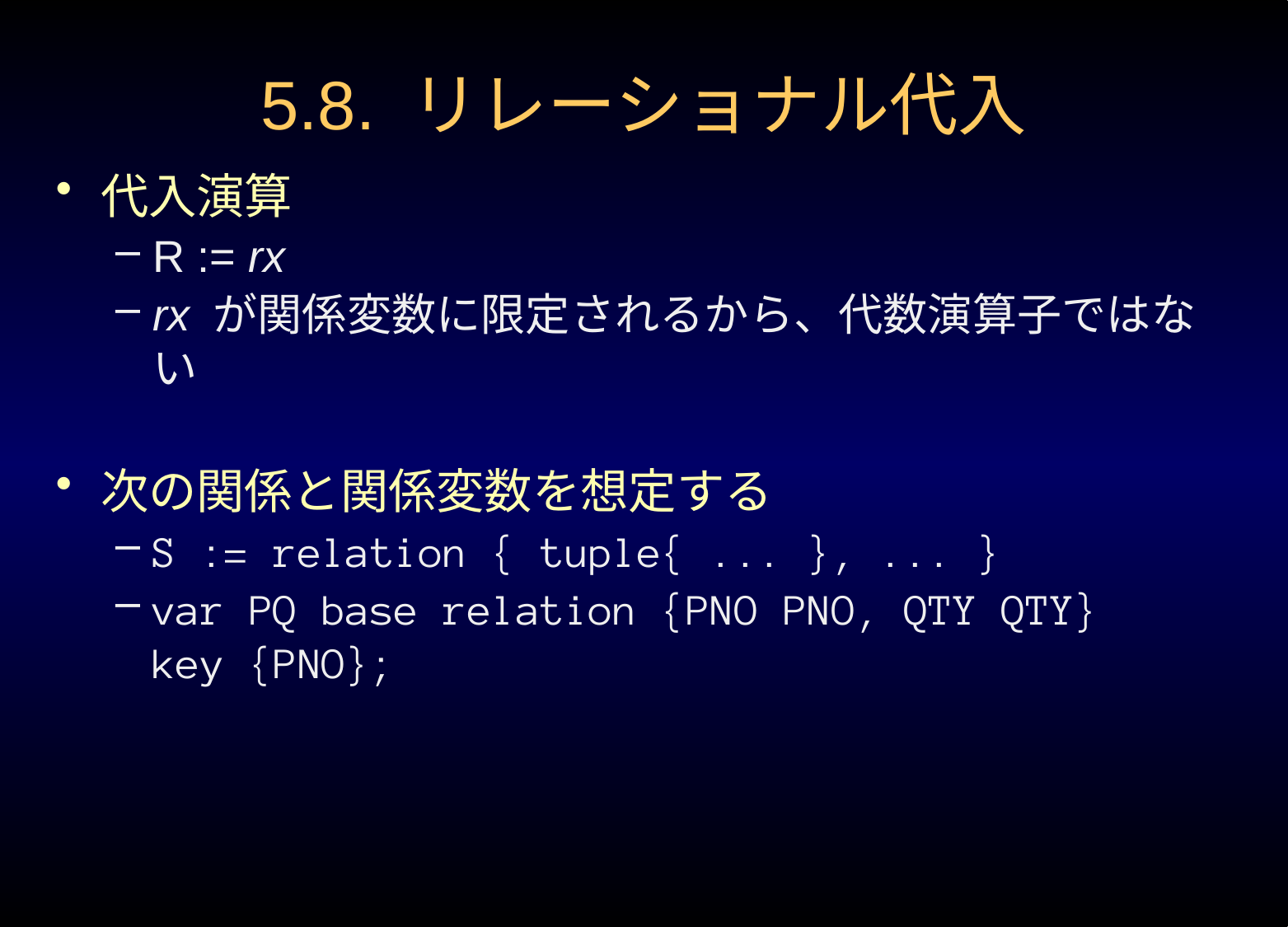

# 5.8. リレーショナル代入
代入演算
R := rx
rx が関係変数に限定されるから、代数演算子ではない

次の関係と関係変数を想定する
S := relation { tuple{ ... }, ... }
var PQ base relation {PNO PNO, QTY QTY}
key {PNO};